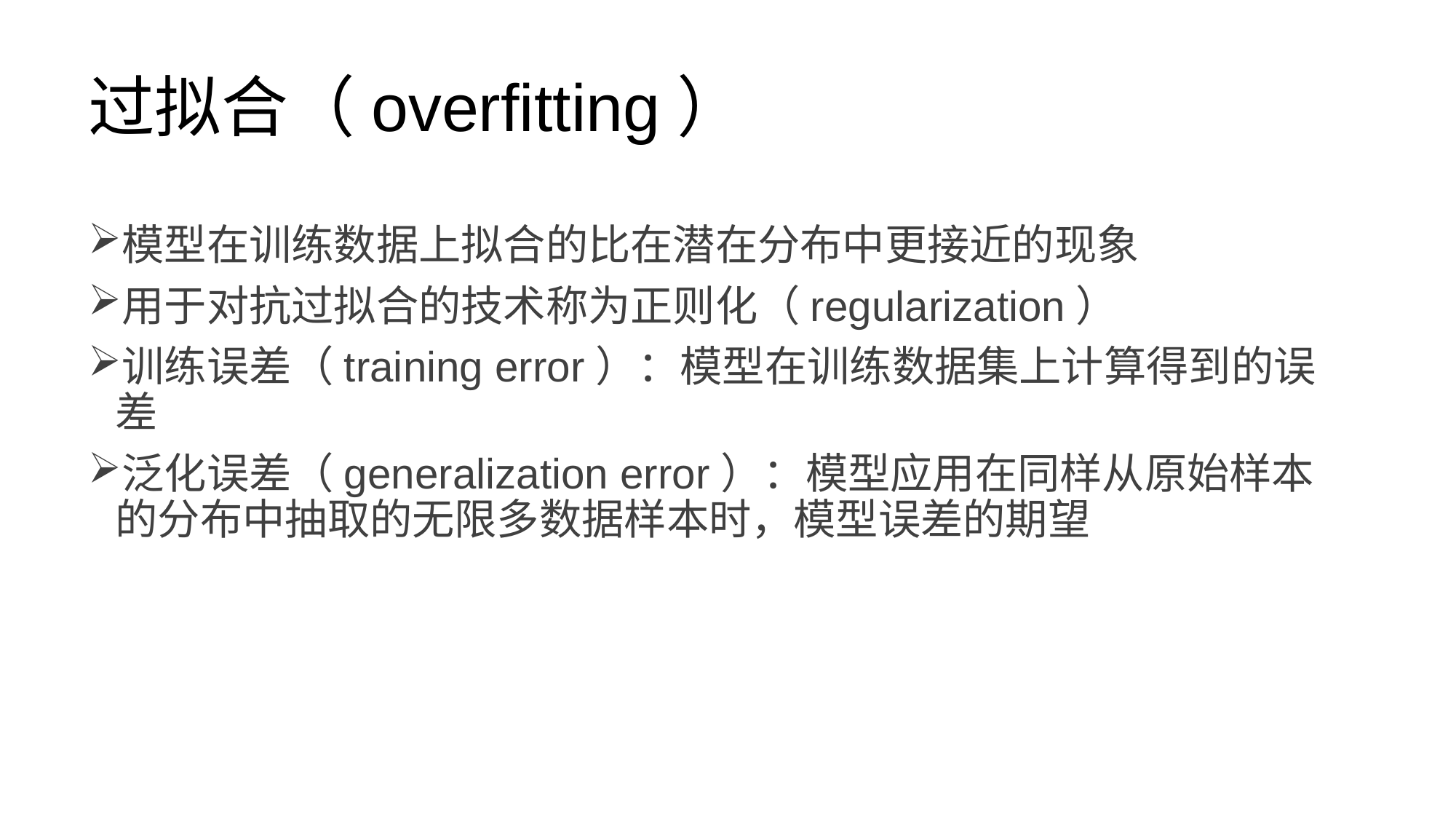

# 过拟合（overfitting）
模型在训练数据上拟合的比在潜在分布中更接近的现象
用于对抗过拟合的技术称为正则化（regularization）
训练误差（training error）：模型在训练数据集上计算得到的误差
泛化误差（generalization error）：模型应用在同样从原始样本的分布中抽取的无限多数据样本时，模型误差的期望